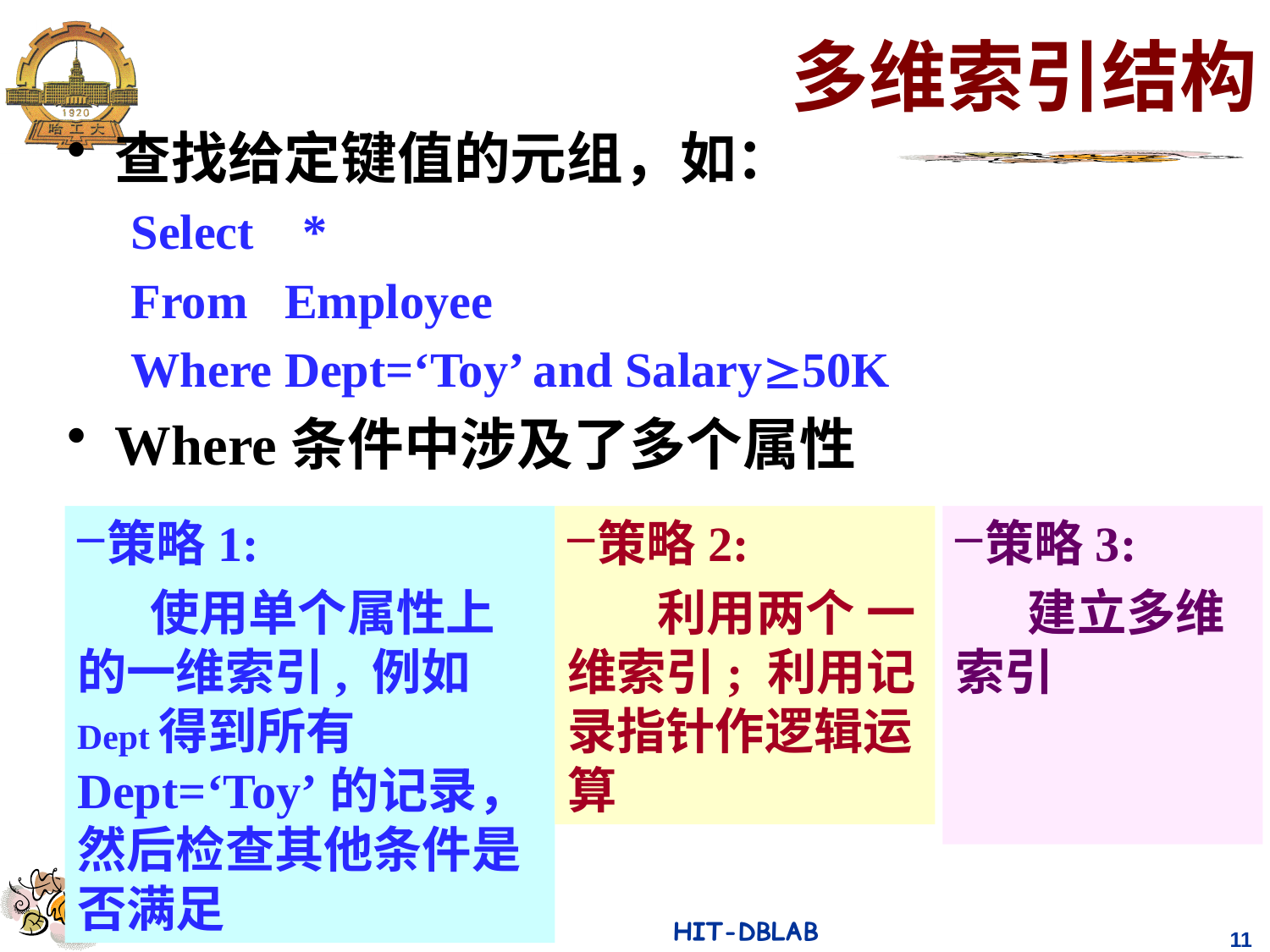

# 多维索引结构
查找给定键值的元组，如：
Select    *
From   Employee
Where Dept=‘Toy’ and Salary≥50K
Where条件中涉及了多个属性
策略1:
        使用单个属性上的一维索引, 例如 Dept得到所有 Dept=‘Toy’的记录，然后检查其他条件是否满足
策略2:
       利用两个 一维索引; 利用记录指针作逻辑运算
策略3:
        建立多维索引

2021/4/18
HIT-DBLAB
110